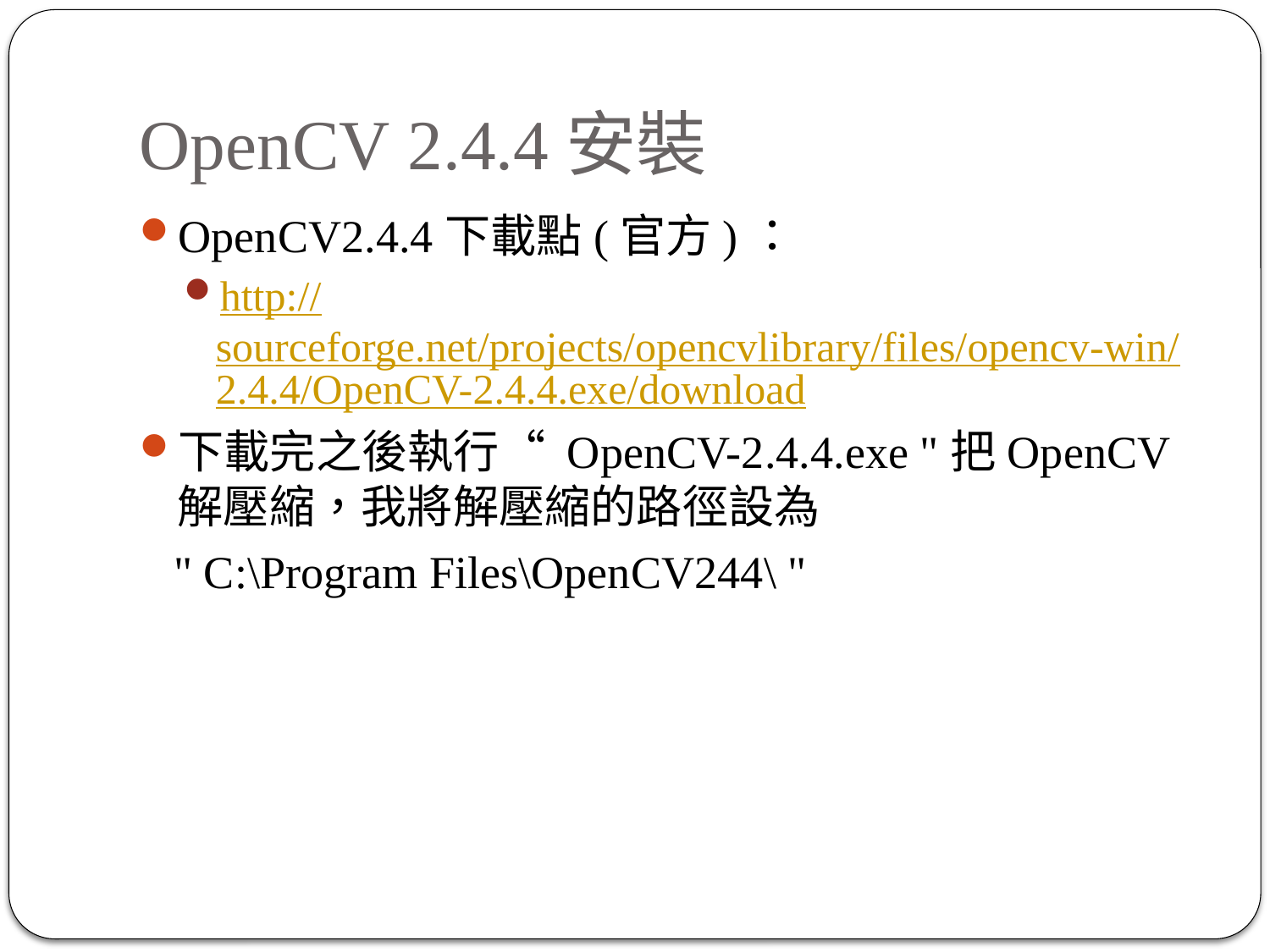

# OpenCV 2.4.4安裝
OpenCV2.4.4下載點(官方)：
http://sourceforge.net/projects/opencvlibrary/files/opencv-win/2.4.4/OpenCV-2.4.4.exe/download
下載完之後執行“ OpenCV-2.4.4.exe "把OpenCV解壓縮，我將解壓縮的路徑設為
   " C:\Program Files\OpenCV244\ "